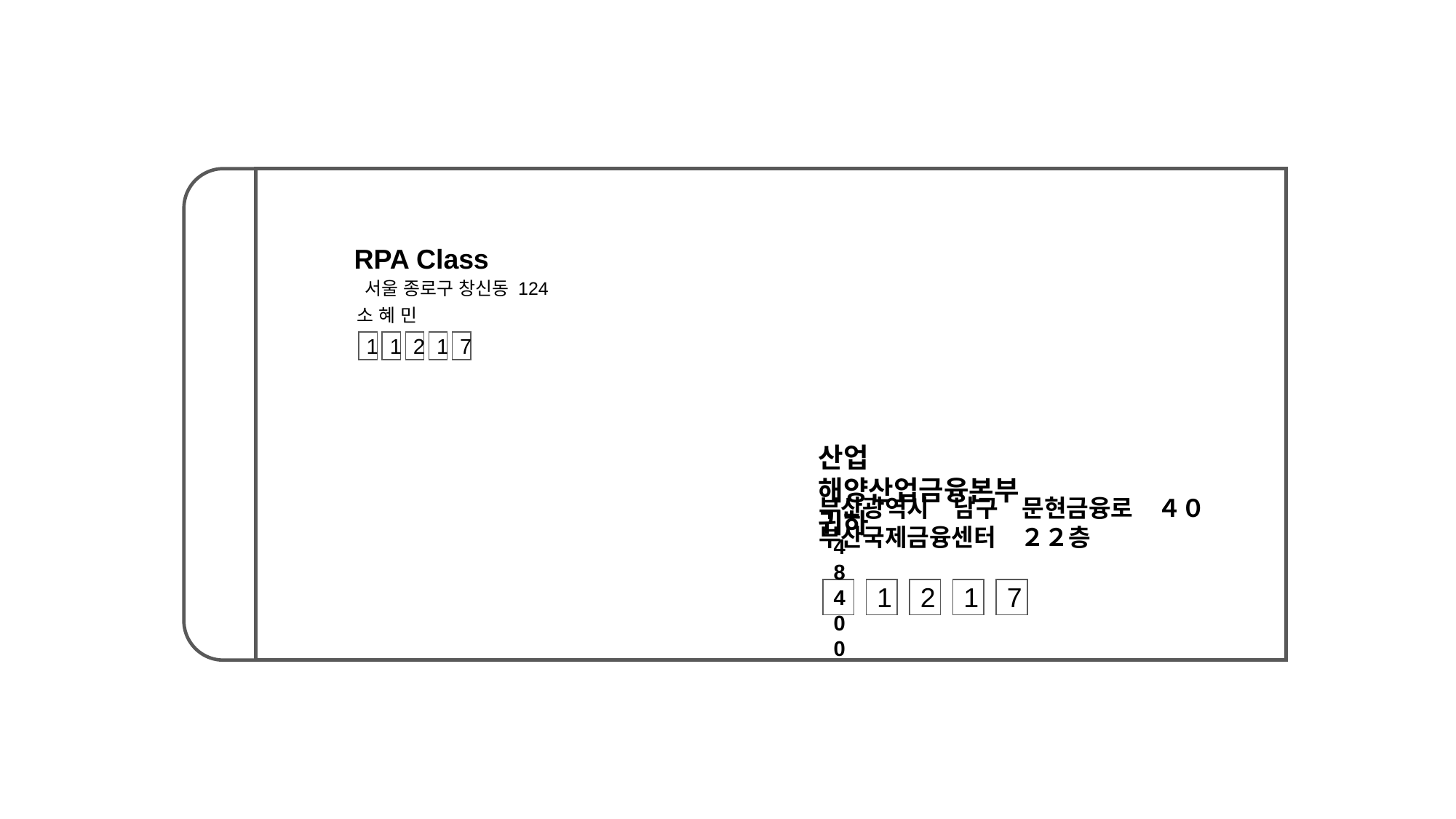

RPA Class
서울 종로구 창신동 124
소 혜 민
1
1
2
1
7
산업　　　　　　　　 해양산업금융본부　　　　　　　 귀하
부산광역시　남구　문현금융로　４０　부산국제금융센터　２２층
48400
1
2
1
7